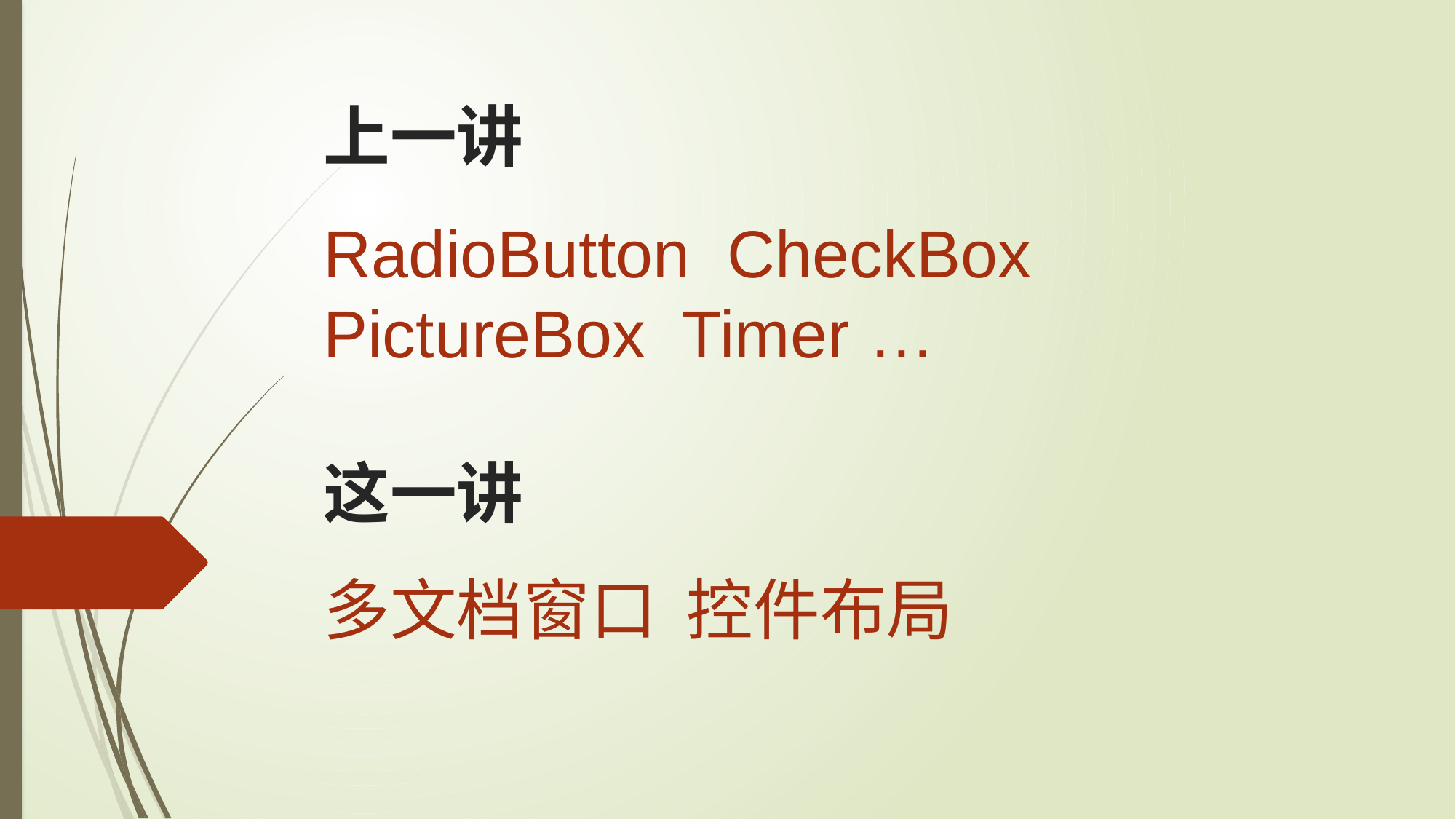

上一讲

RadioButton  CheckBox
PictureBox  Timer …

这一讲

多文档窗口  控件布局